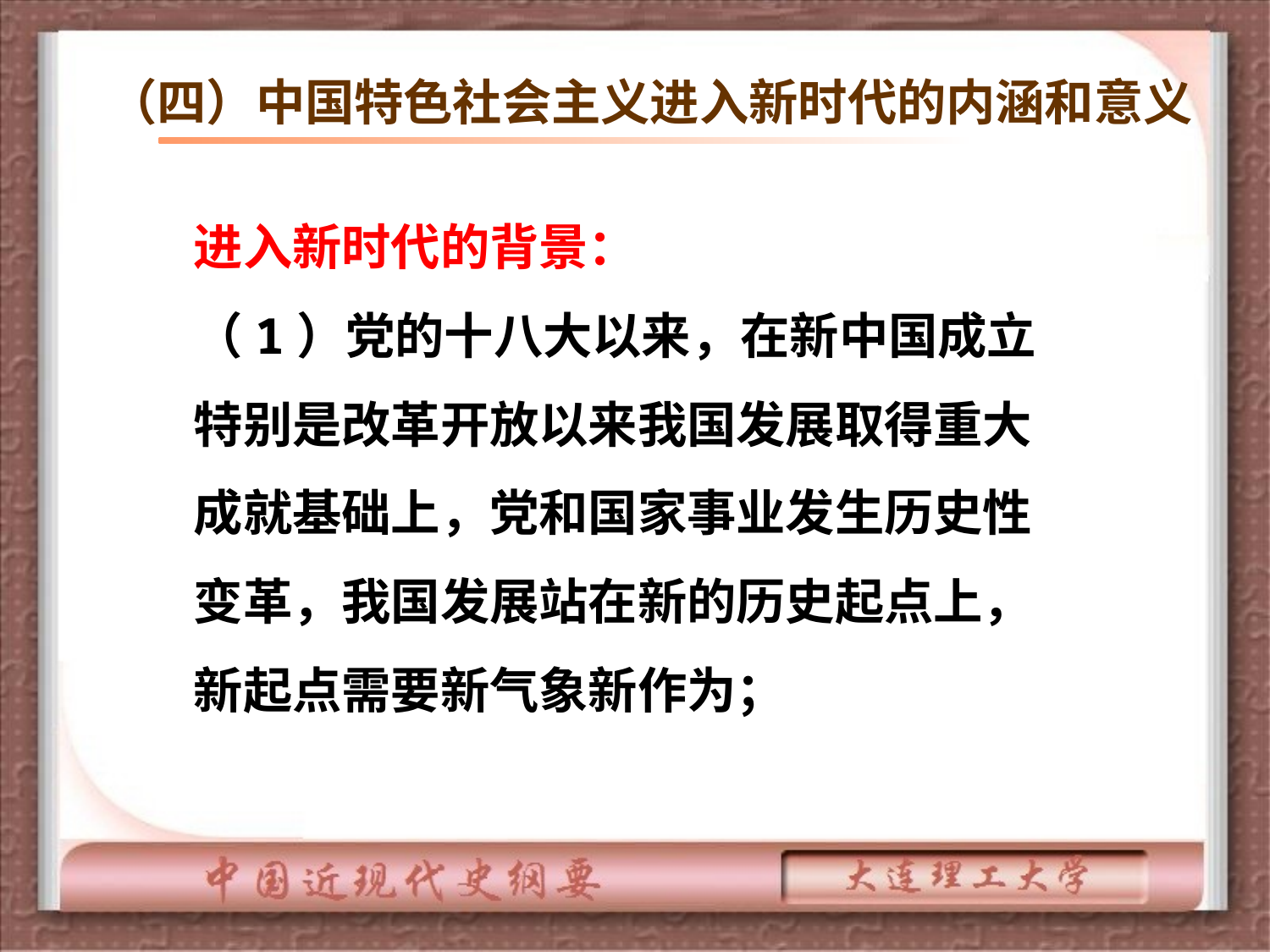

（四）中国特色社会主义进入新时代的内涵和意义

进入新时代的背景：
（1）党的十八大以来，在新中国成立特别是改革开放以来我国发展取得重大成就基础上，党和国家事业发生历史性变革，我国发展站在新的历史起点上，新起点需要新气象新作为；